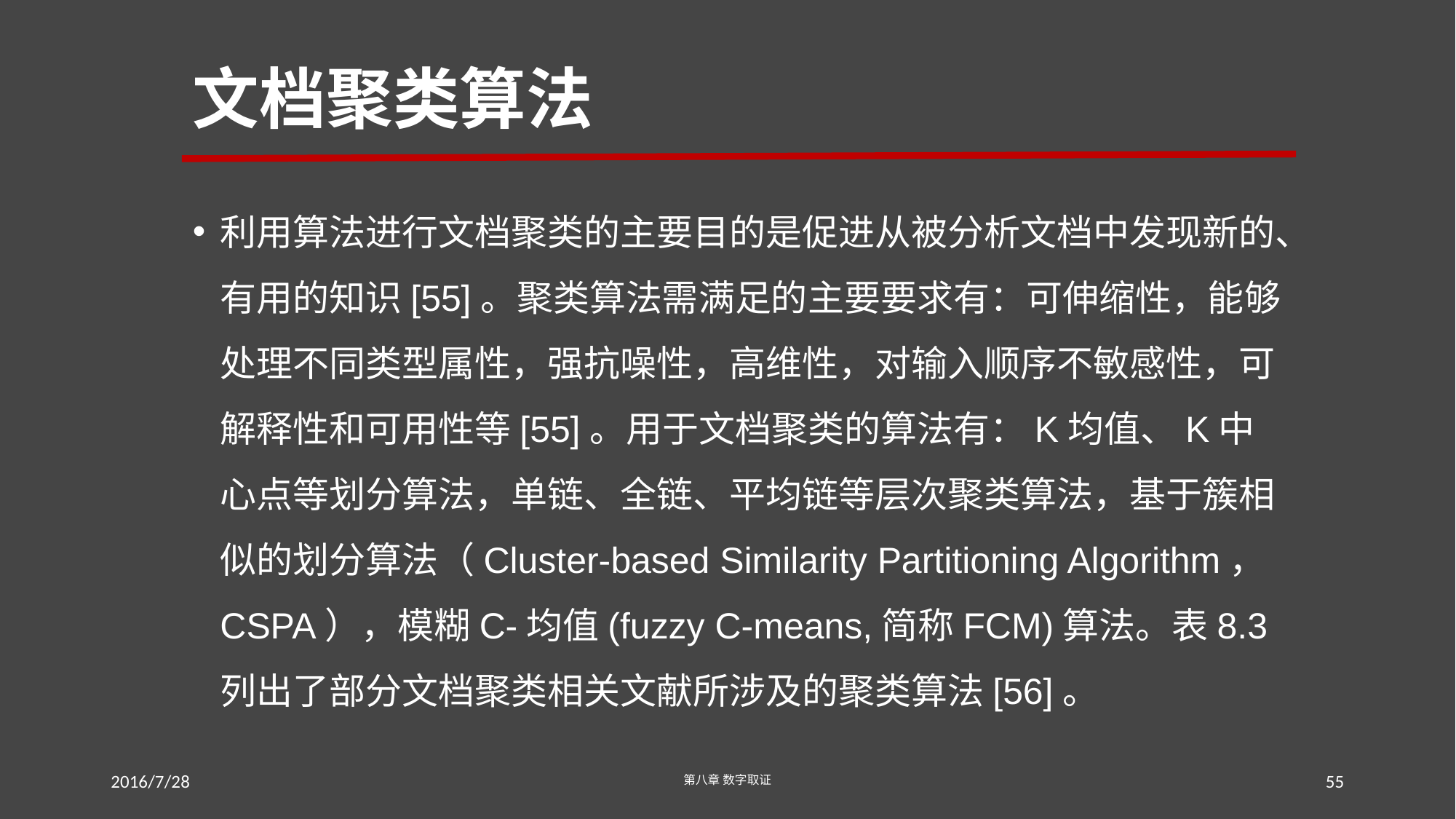

# 文档聚类算法
利用算法进行文档聚类的主要目的是促进从被分析文档中发现新的、有用的知识[55]。聚类算法需满足的主要要求有：可伸缩性，能够处理不同类型属性，强抗噪性，高维性，对输入顺序不敏感性，可解释性和可用性等[55]。用于文档聚类的算法有：K均值、K中心点等划分算法，单链、全链、平均链等层次聚类算法，基于簇相似的划分算法（Cluster-based Similarity Partitioning Algorithm，CSPA），模糊C-均值(fuzzy C-means,简称FCM)算法。表8.3列出了部分文档聚类相关文献所涉及的聚类算法[56]。
2016/7/28
第八章 数字取证
55